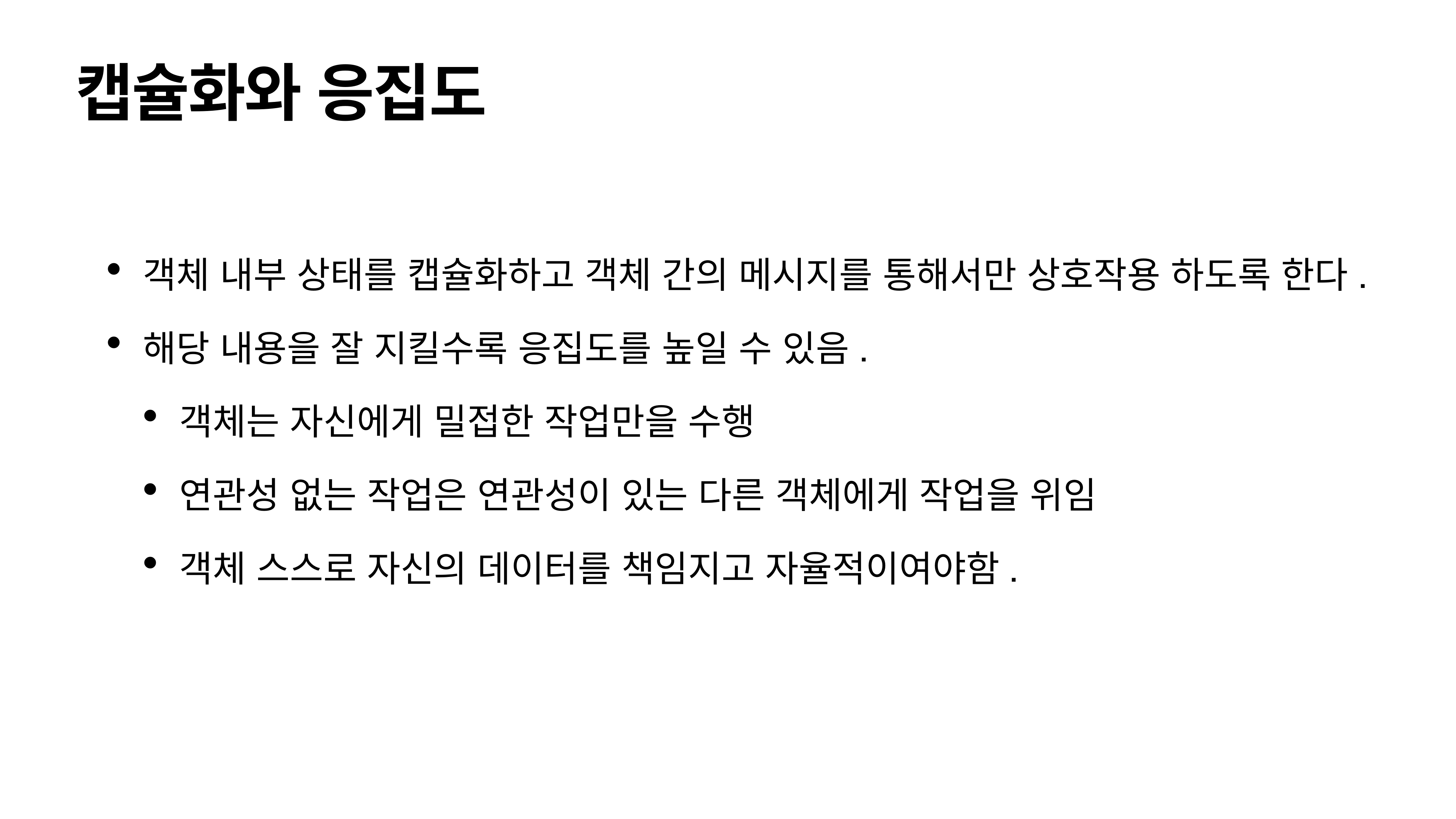

# 캡슐화와 응집도
객체 내부 상태를 캡슐화하고 객체 간의 메시지를 통해서만 상호작용 하도록 한다.
해당 내용을 잘 지킬수록 응집도를 높일 수 있음.
객체는 자신에게 밀접한 작업만을 수행
연관성 없는 작업은 연관성이 있는 다른 객체에게 작업을 위임
객체 스스로 자신의 데이터를 책임지고 자율적이여야함.